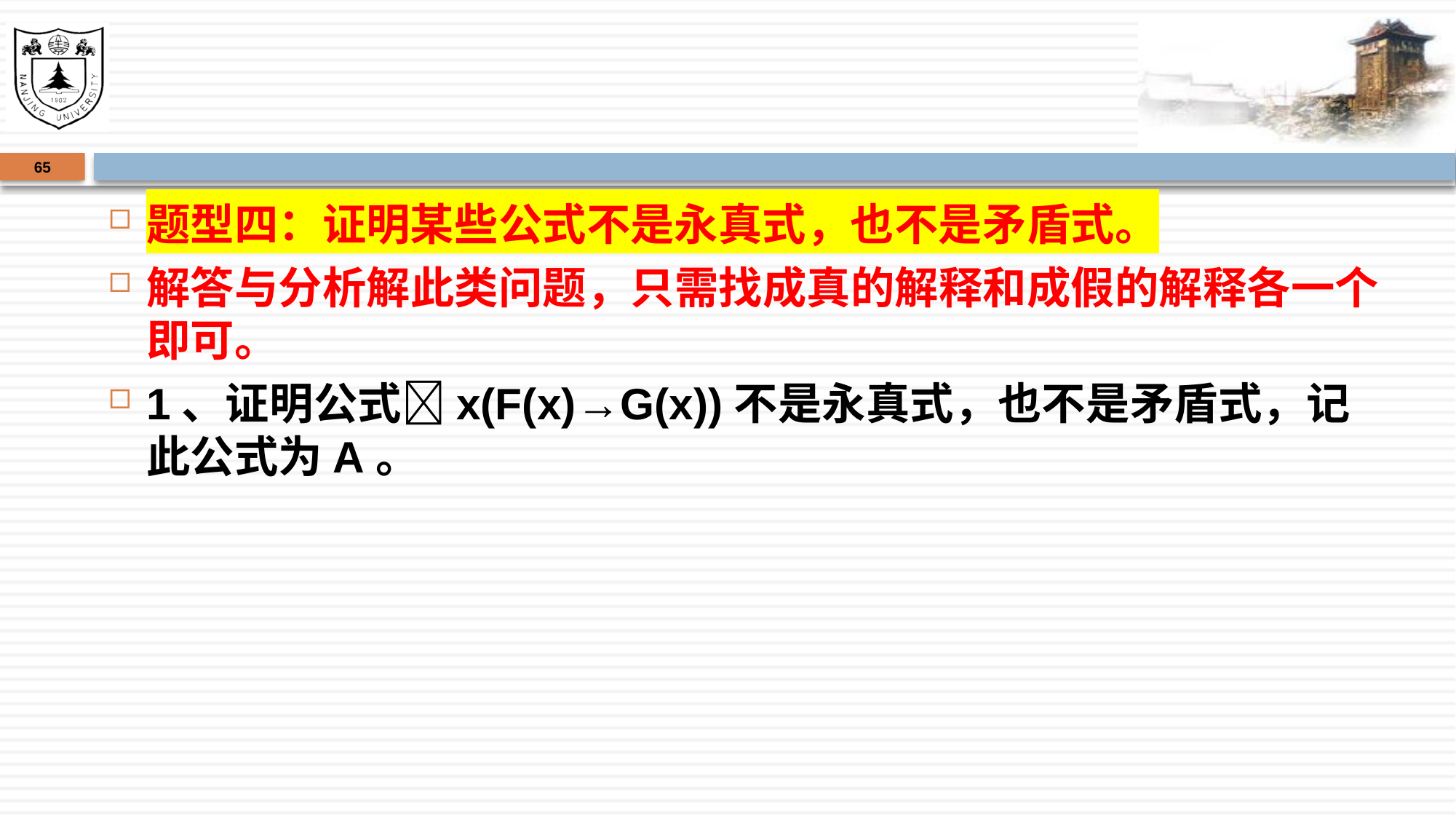

#
65
题型四：证明某些公式不是永真式，也不是矛盾式。
解答与分析解此类问题，只需找成真的解释和成假的解释各一个即可。
1、证明公式∀x(F(x)→G(x))不是永真式，也不是矛盾式，记此公式为A。